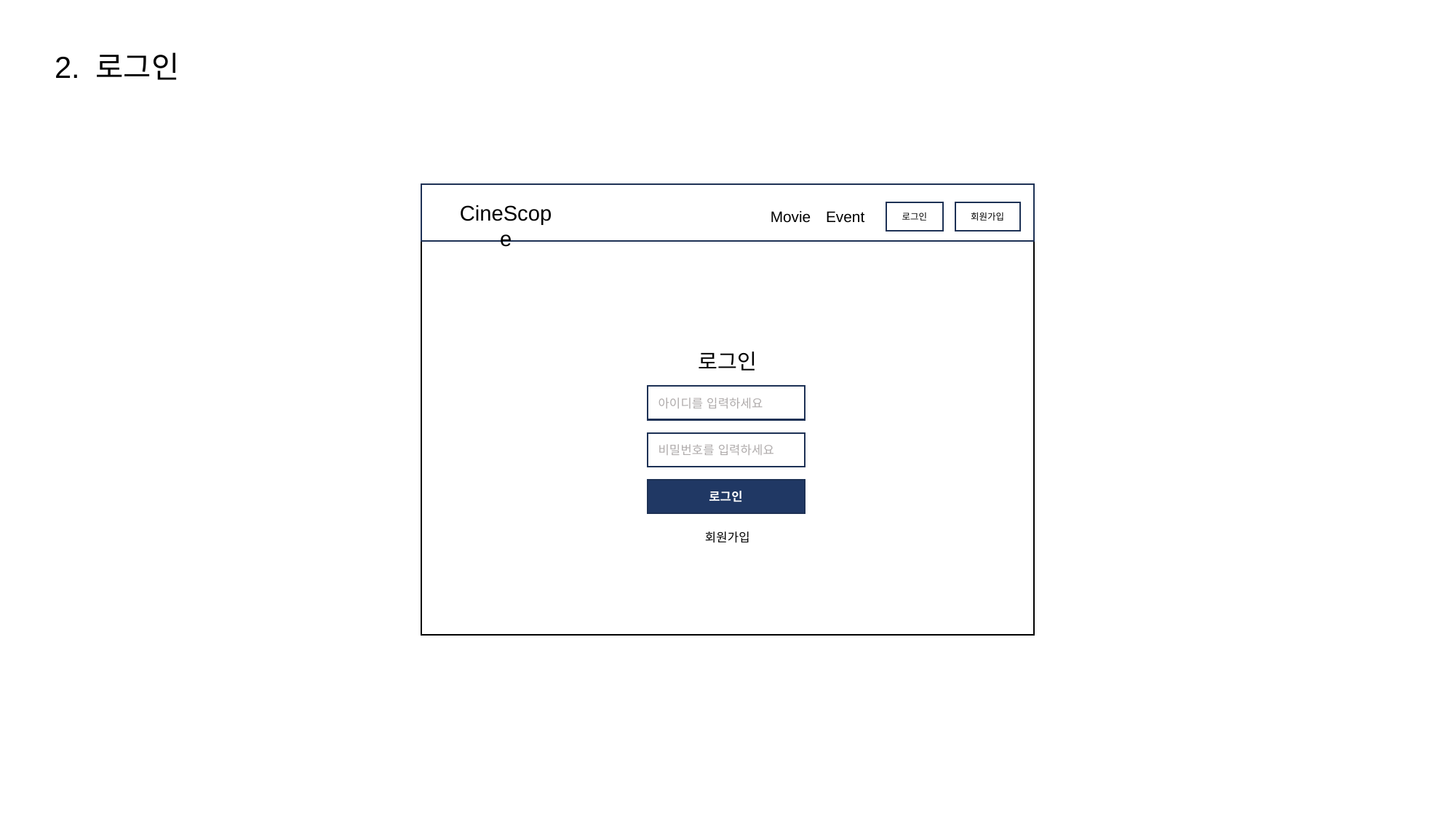

# 2. 로그인

CineScope
Movie
Event
로그인
회원가입
로그인
아이디를 입력하세요
비밀번호를 입력하세요
로그인
회원가입